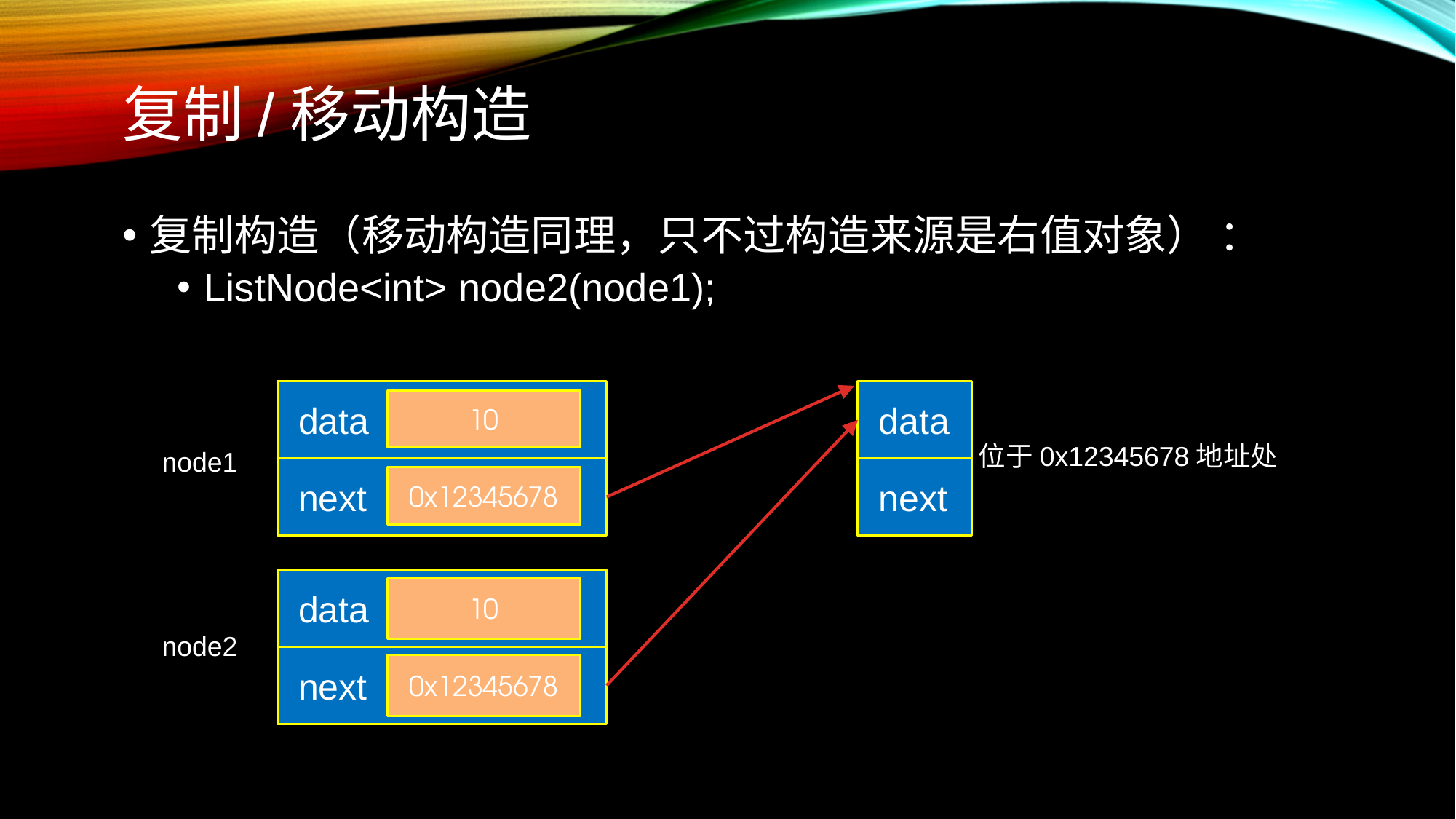

# 复制/移动构造
复制构造（移动构造同理，只不过构造来源是右值对象） ：
ListNode<int> node2(node1);
 data
 data
10
位于0x12345678地址处
node1
 next
 next
0x12345678
 data
10
node2
 next
0x12345678